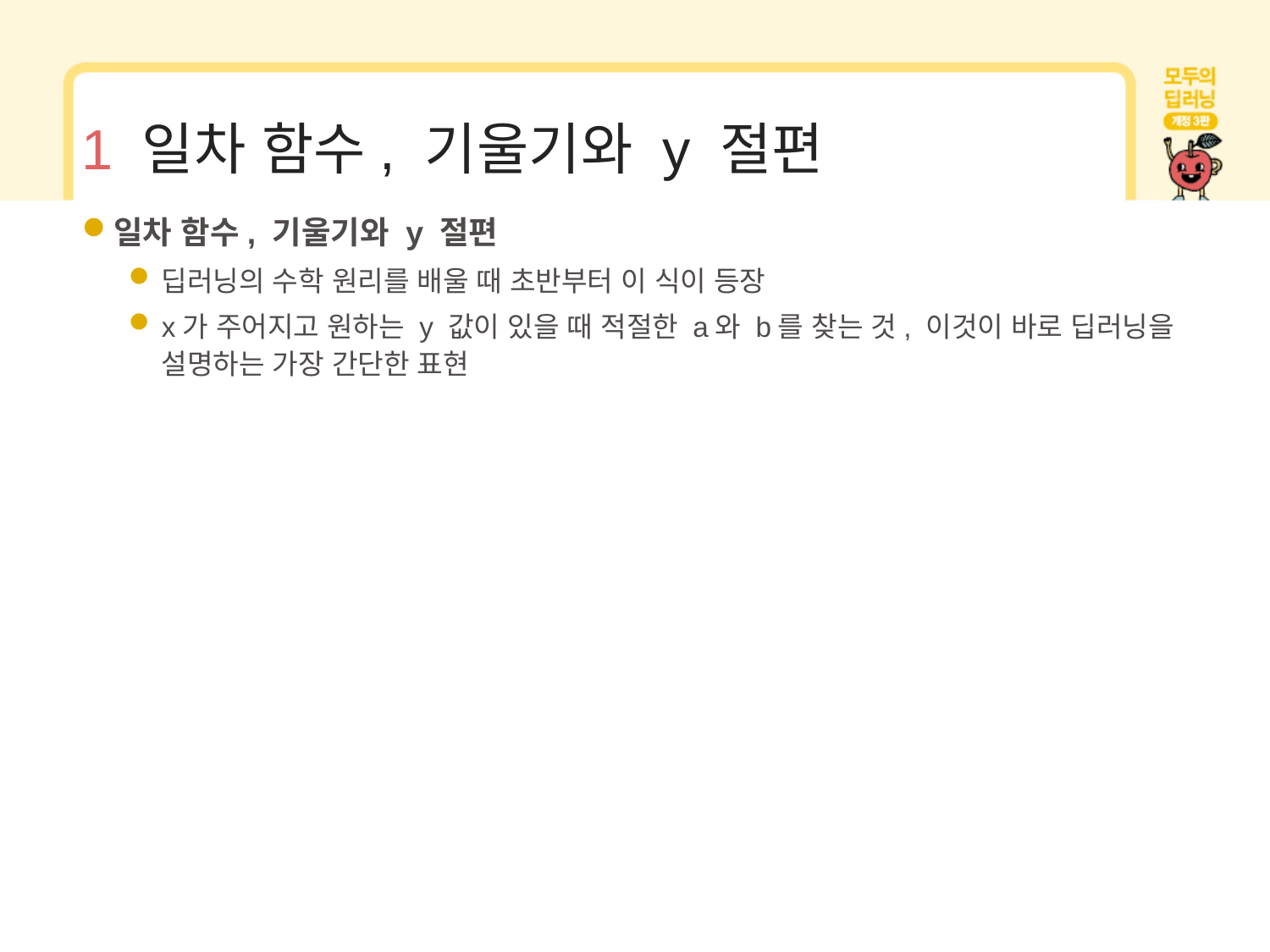

# 1 일차 함수, 기울기와 y 절편
일차 함수, 기울기와 y 절편
딥러닝의 수학 원리를 배울 때 초반부터 이 식이 등장
x가 주어지고 원하는 y 값이 있을 때 적절한 a와 b를 찾는 것, 이것이 바로 딥러닝을 설명하는 가장 간단한 표현